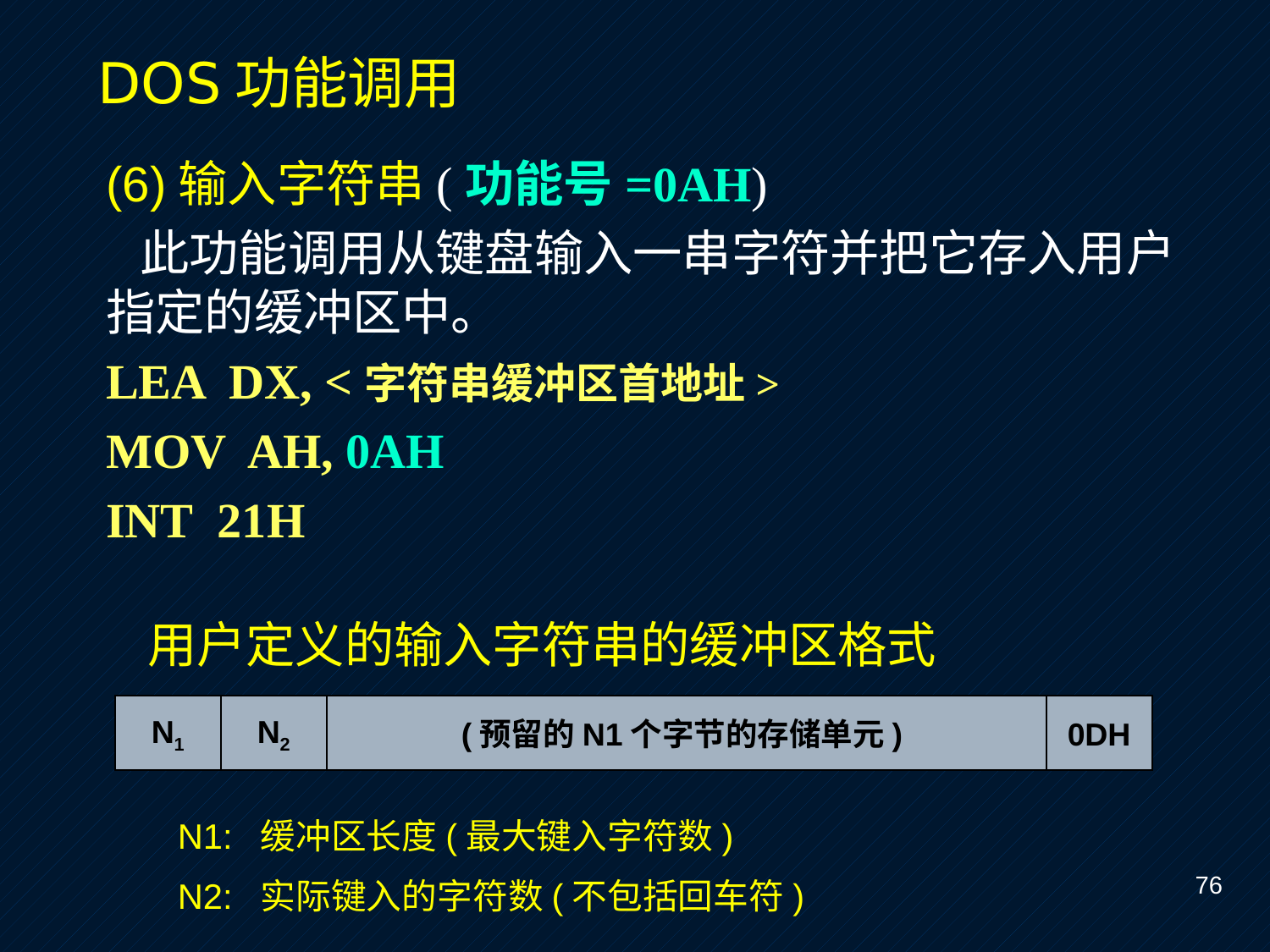

# DOS功能调用
(6)输入字符串(功能号=0AH)
  此功能调用从键盘输入一串字符并把它存入用户指定的缓冲区中。
LEA  DX, <字符串缓冲区首地址>
MOV  AH, 0AH
INT  21H
用户定义的输入字符串的缓冲区格式
N1
N2
(预留的N1个字节的存储单元)
0DH
     N1:  缓冲区长度(最大键入字符数)
     N2:  实际键入的字符数(不包括回车符)
76